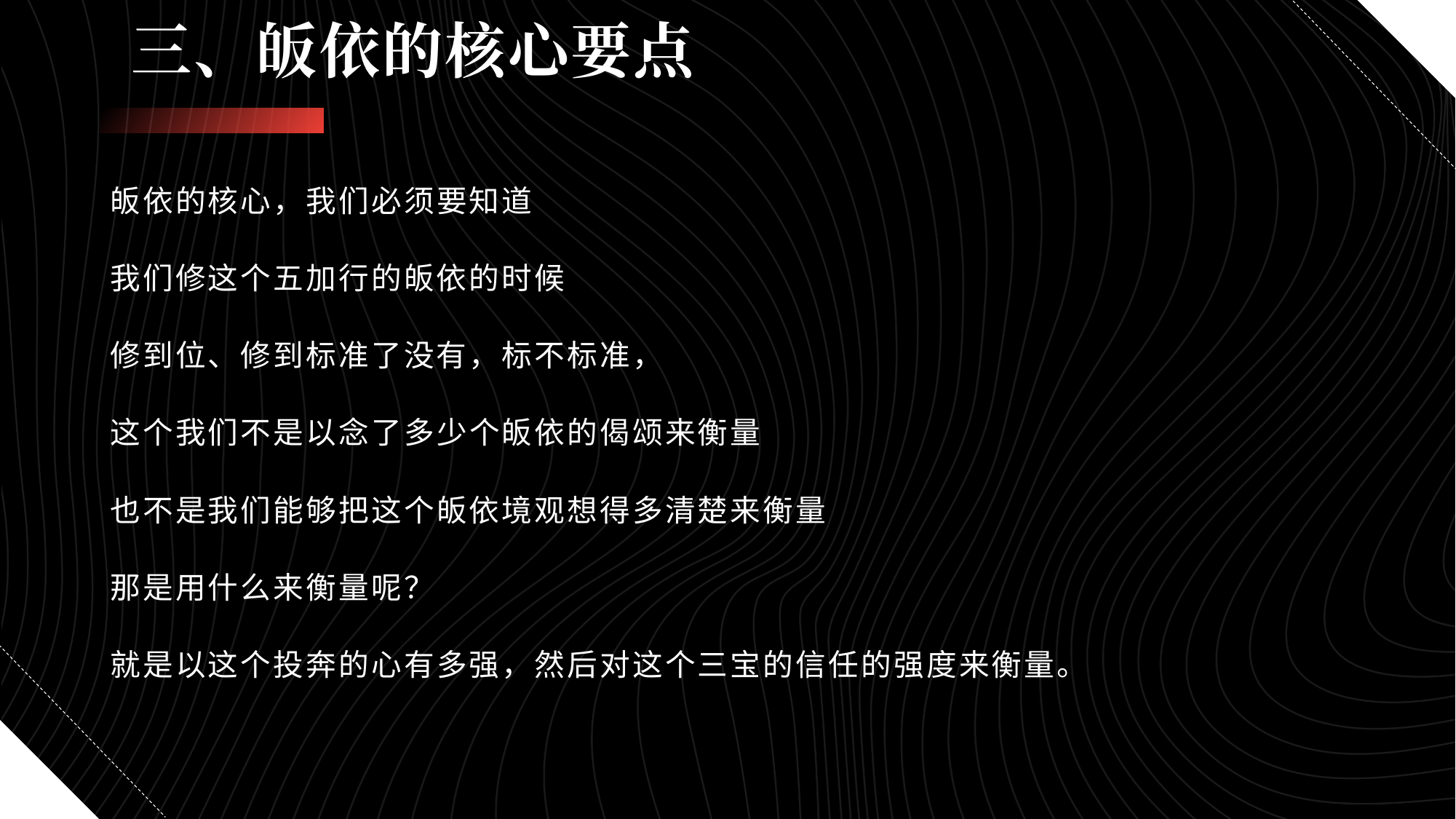

# 三、皈依的核心要点
皈依的核心，我们必须要知道
我们修这个五加行的皈依的时候
修到位、修到标准了没有，标不标准，
这个我们不是以念了多少个皈依的偈颂来衡量
也不是我们能够把这个皈依境观想得多清楚来衡量
那是用什么来衡量呢？
就是以这个投奔的心有多强，然后对这个三宝的信任的强度来衡量。